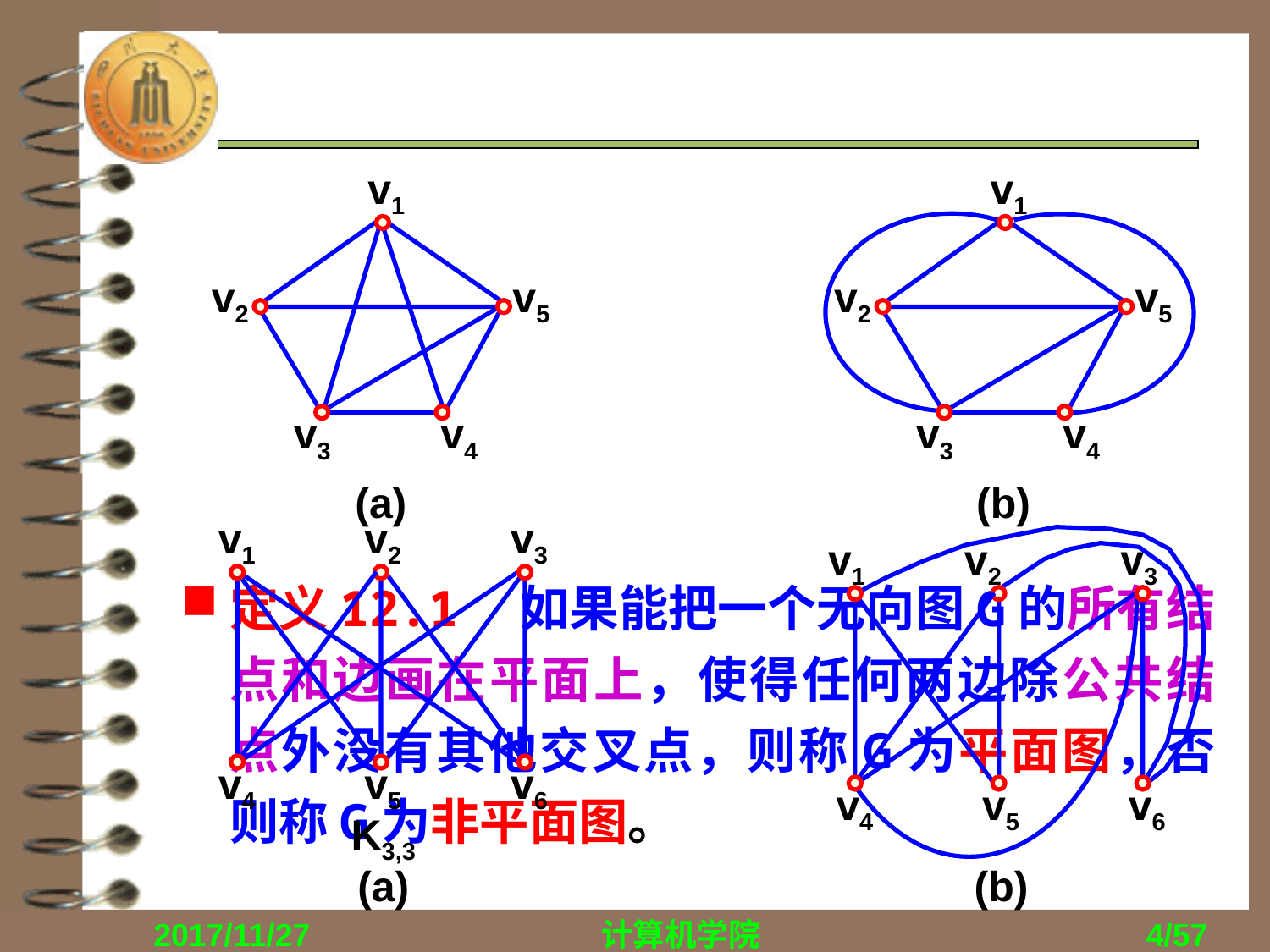

#
v1

v2
v5

v3
v4

(a)
v1

v2
v5

v3
v4

(b)
v1
v2
v3

v4
v5
v6

K3,3
(a)
v1
v2
v3

v4
v5
v6

(b)
定义12.1　如果能把一个无向图G的所有结点和边画在平面上，使得任何两边除公共结点外没有其他交叉点，则称G为平面图，否则称G为非平面图。
2017/11/27
计算机学院
4/57